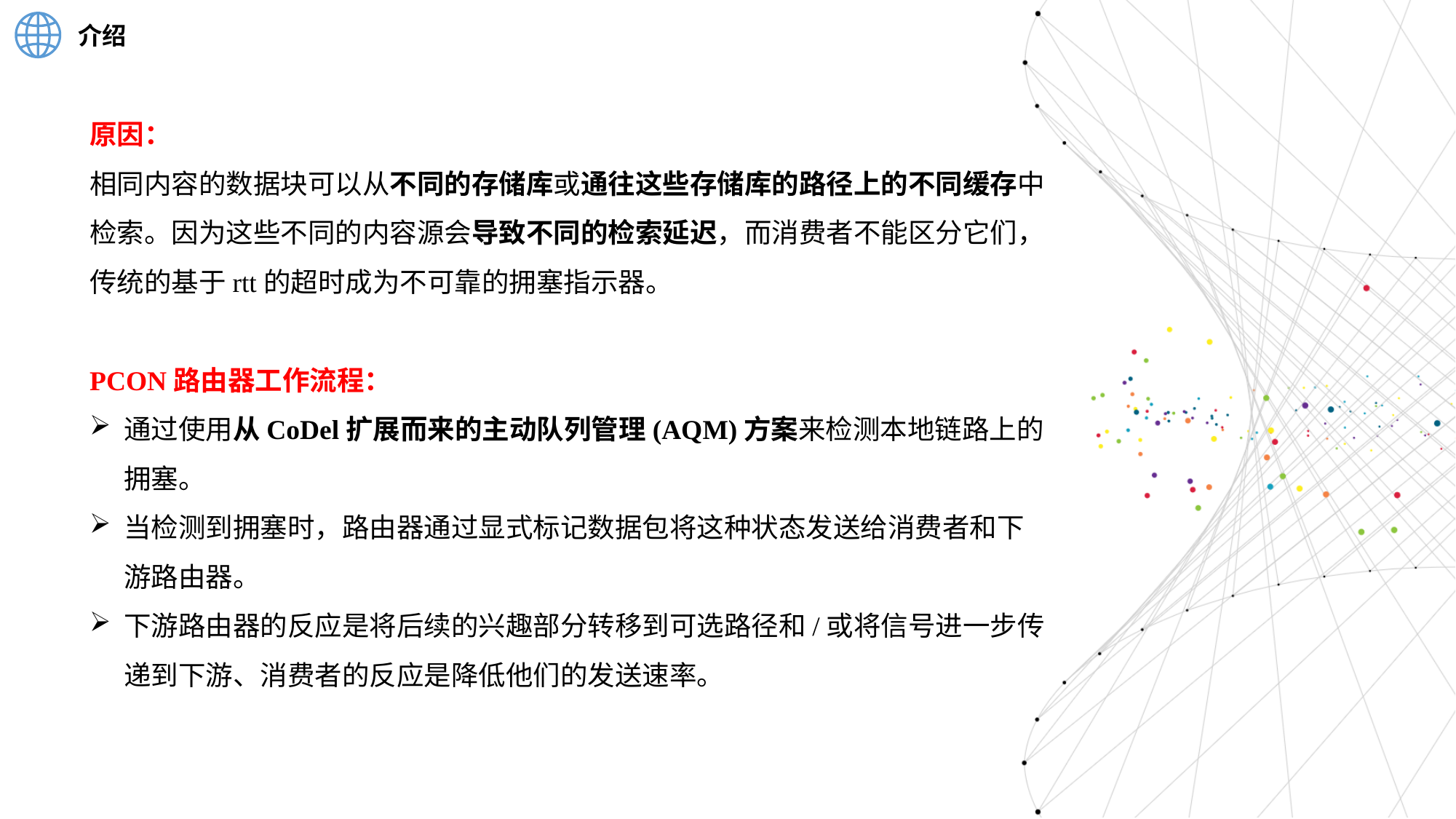

介绍
原因：
相同内容的数据块可以从不同的存储库或通往这些存储库的路径上的不同缓存中检索。因为这些不同的内容源会导致不同的检索延迟，而消费者不能区分它们，传统的基于rtt的超时成为不可靠的拥塞指示器。

PCON路由器工作流程：
通过使用从CoDel扩展而来的主动队列管理(AQM)方案来检测本地链路上的拥塞。
当检测到拥塞时，路由器通过显式标记数据包将这种状态发送给消费者和下游路由器。
下游路由器的反应是将后续的兴趣部分转移到可选路径和/或将信号进一步传递到下游、消费者的反应是降低他们的发送速率。